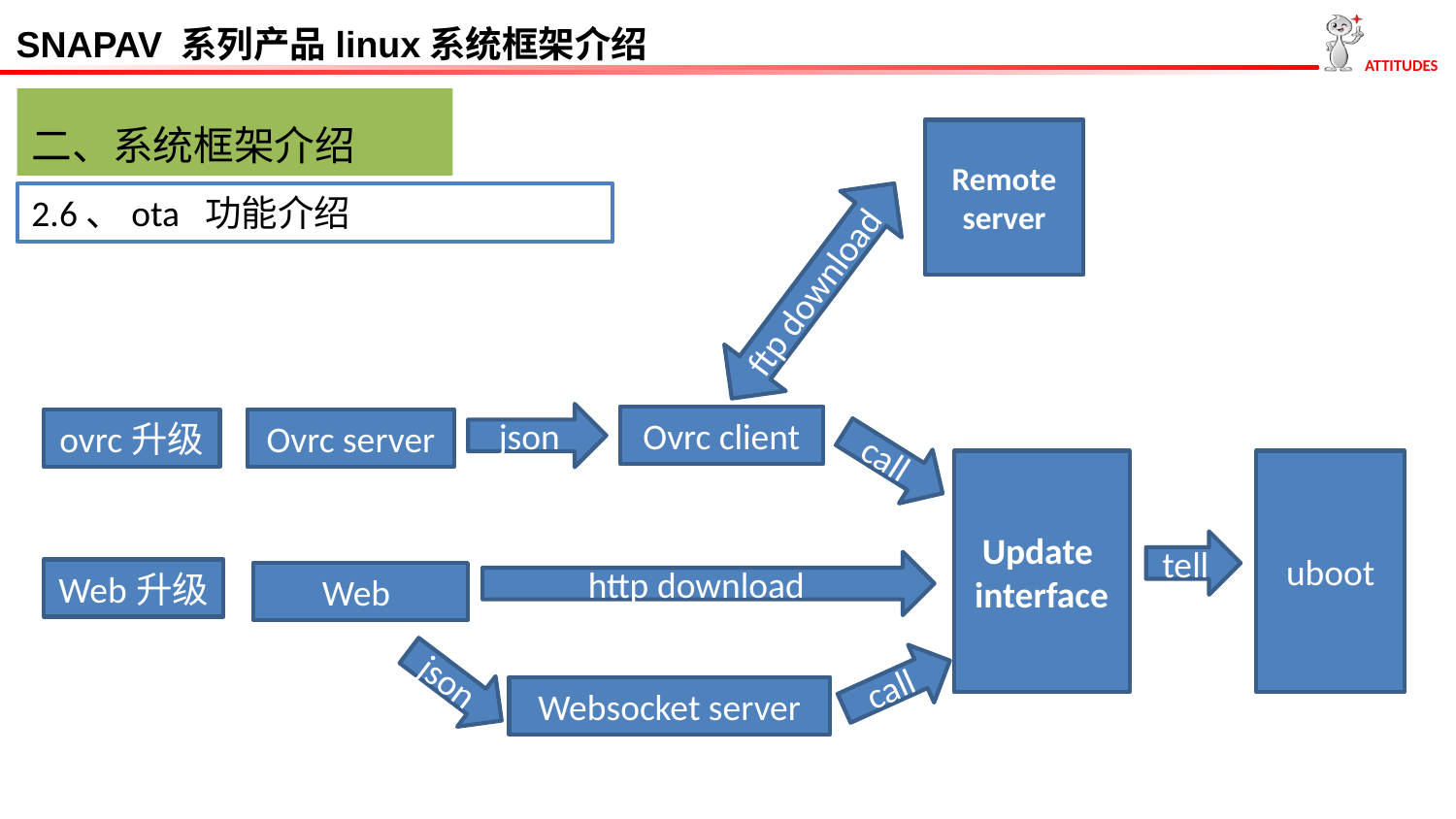

SNAPAV 系列产品linux系统框架介绍
二、系统框架介绍
Remote server
2.6、ota  功能介绍
ftp download
json
Ovrc client
ovrc升级
Ovrc server
call
Update  interface
uboot
tell
http download
Web升级
Web
call
json
Websocket server